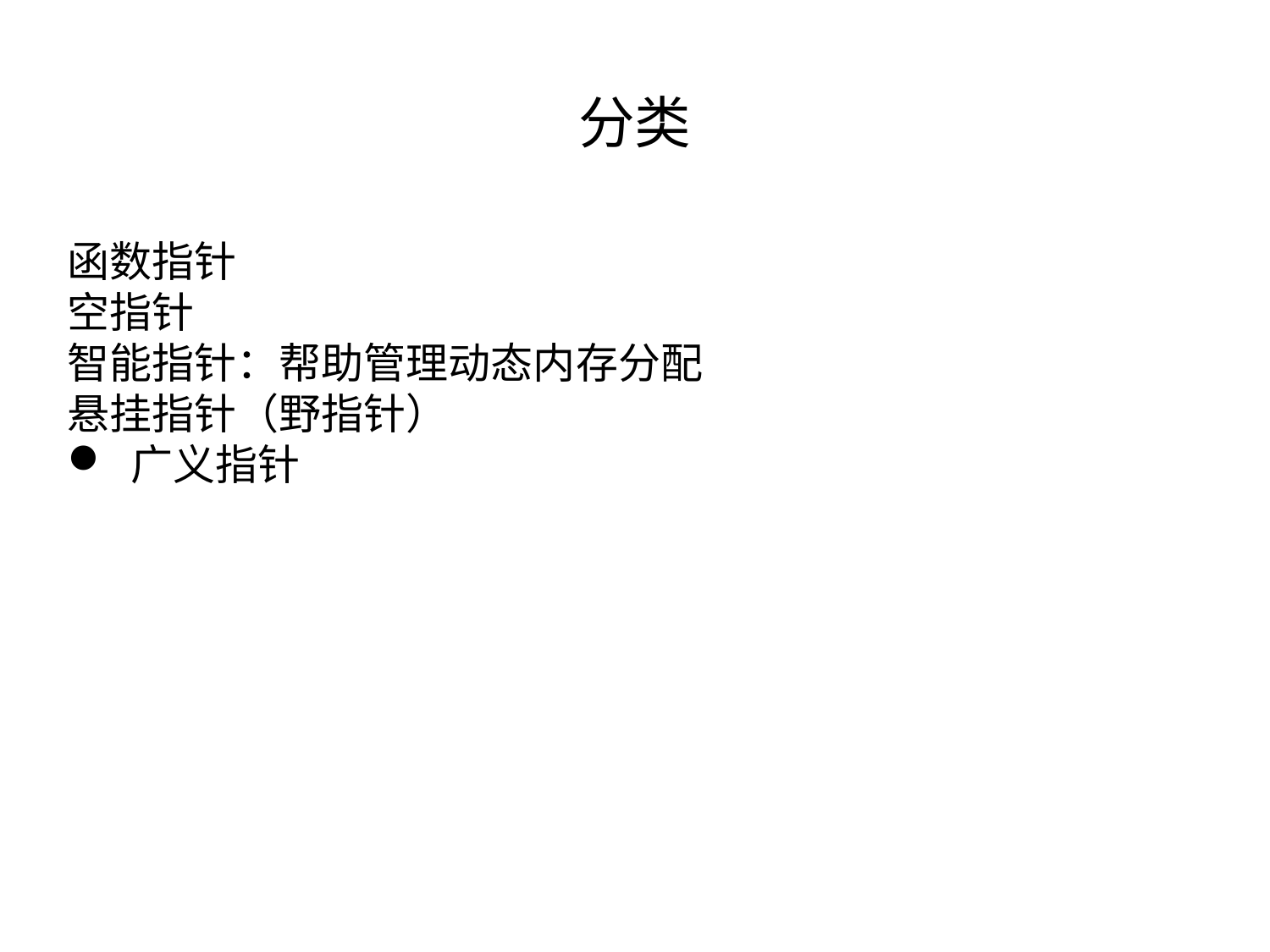

分类
函数指针
空指针
智能指针：帮助管理动态内存分配
悬挂指针（野指针）
广义指针